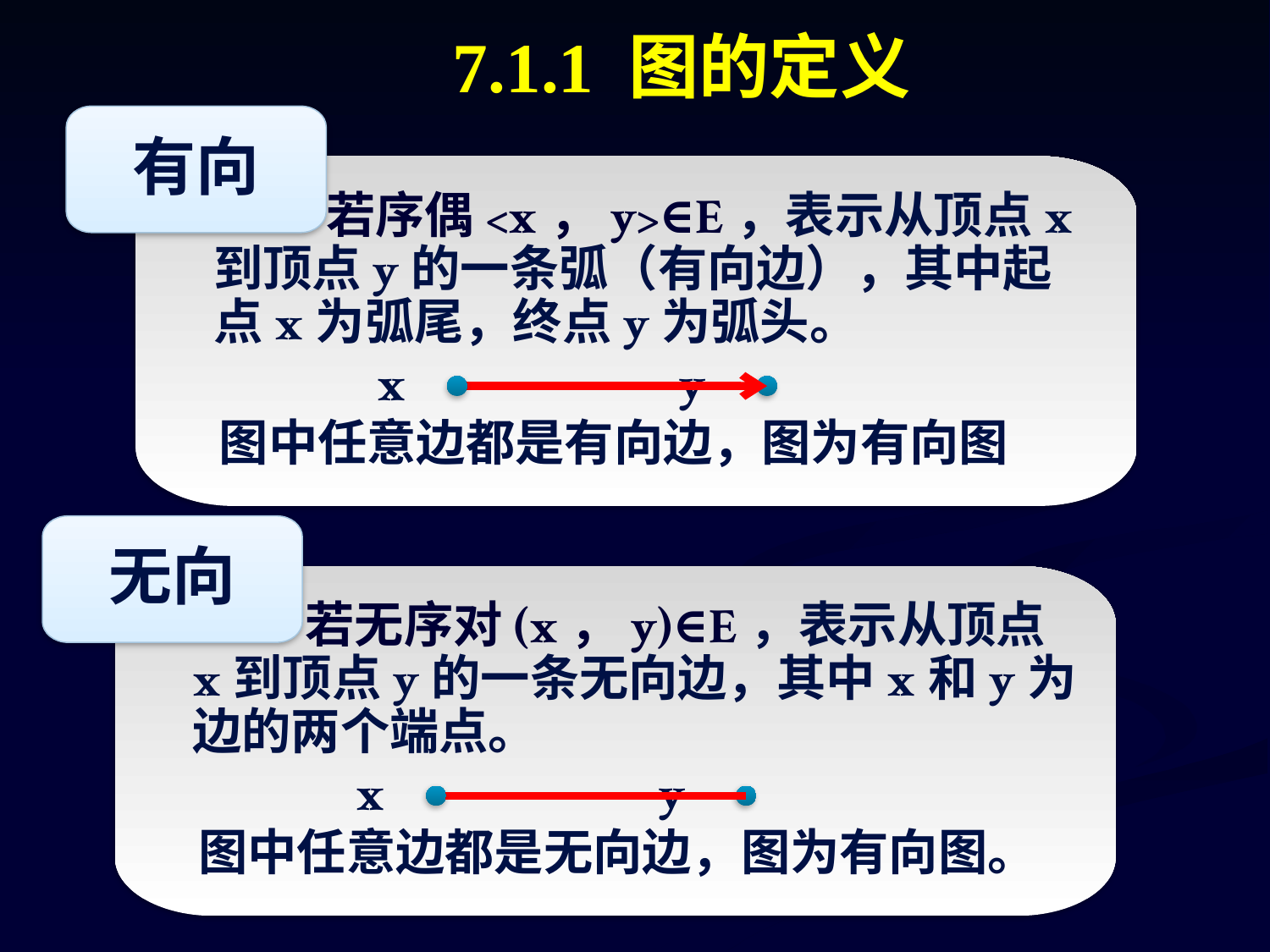

7.1.1 图的定义
有向
         若序偶<x，y>∈E，表示从顶点x到顶点y的一条弧（有向边），其中起点x为弧尾，终点y为弧头。
                    x                           y
   图中任意边都是有向边，图为有向图

无向
         若无序对(x，y)∈E，表示从顶点x到顶点y的一条无向边，其中x和y为边的两个端点。
                    x                           y
   图中任意边都是无向边，图为有向图。